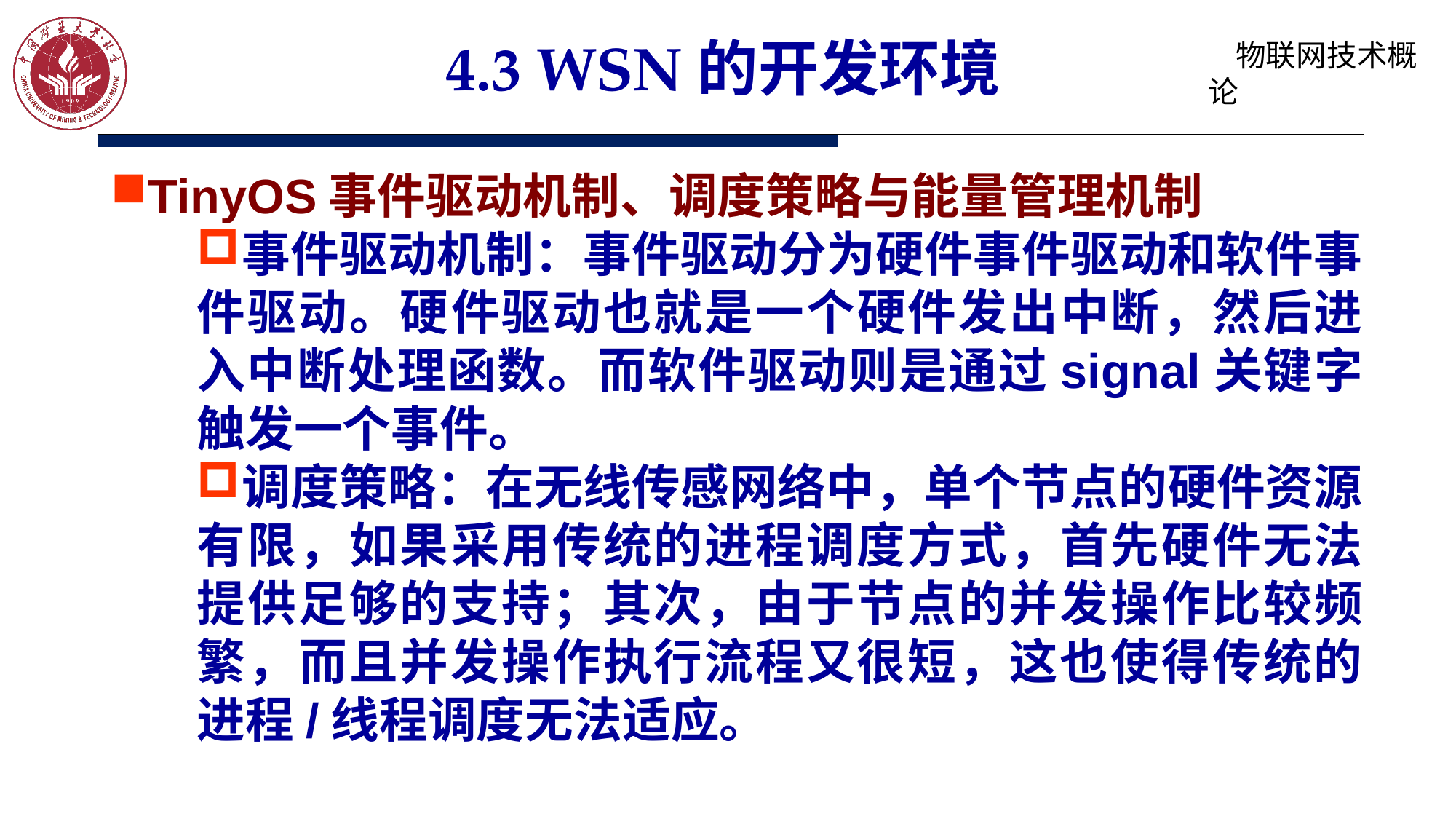

# 4.3 WSN的开发环境
TinyOS事件驱动机制、调度策略与能量管理机制
事件驱动机制：事件驱动分为硬件事件驱动和软件事件驱动。硬件驱动也就是一个硬件发出中断，然后进入中断处理函数。而软件驱动则是通过signal关键字触发一个事件。
调度策略：在无线传感网络中，单个节点的硬件资源有限，如果采用传统的进程调度方式，首先硬件无法提供足够的支持；其次，由于节点的并发操作比较频繁，而且并发操作执行流程又很短，这也使得传统的进程/线程调度无法适应。